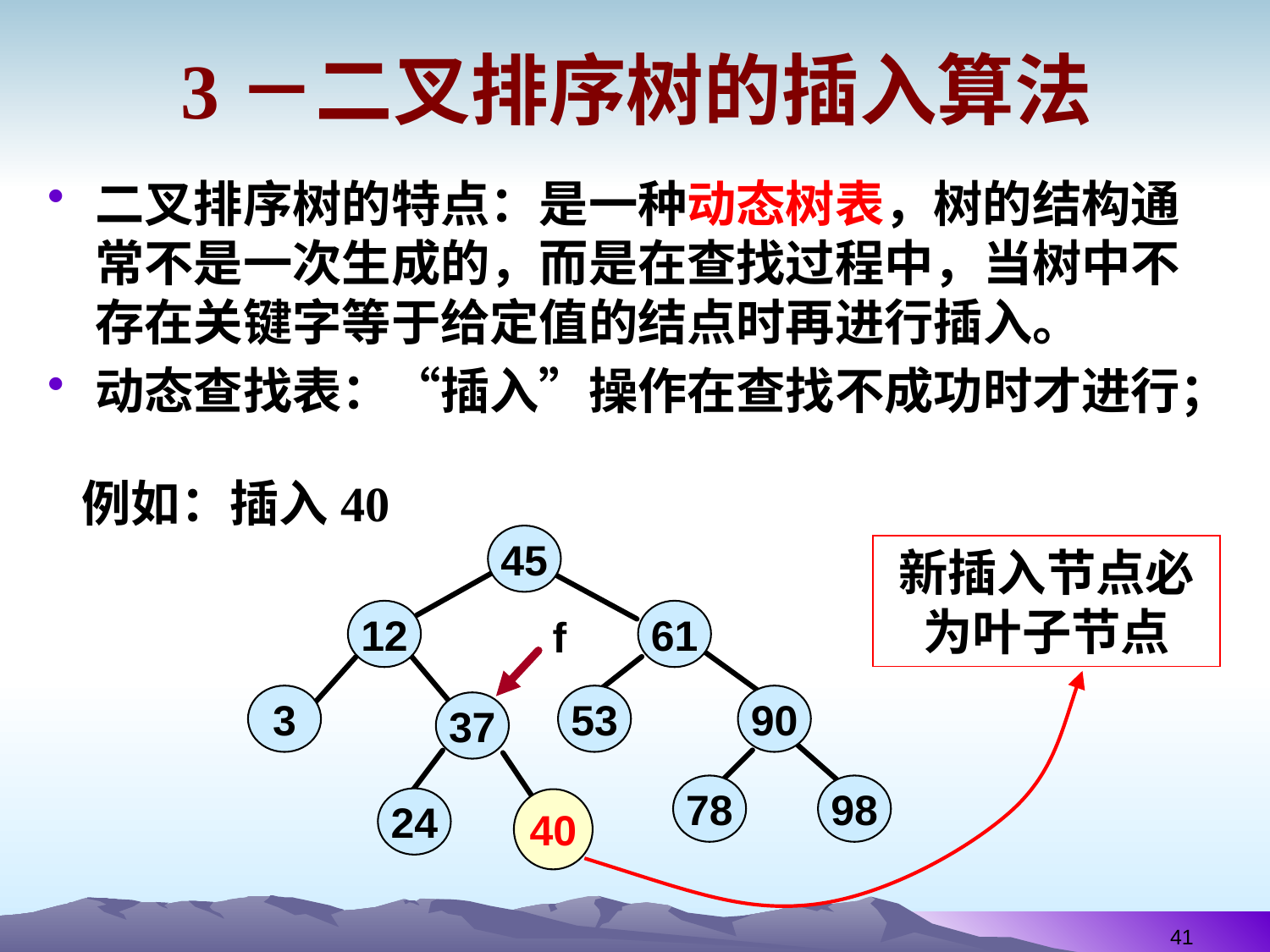

# 3－二叉排序树的插入算法
二叉排序树的特点：是一种动态树表，树的结构通常不是一次生成的，而是在查找过程中，当树中不存在关键字等于给定值的结点时再进行插入。
动态查找表：“插入”操作在查找不成功时才进行；
例如：插入40
45

12
61

3
53
90
37

78
98
24
新插入节点必为叶子节点

f

40
41